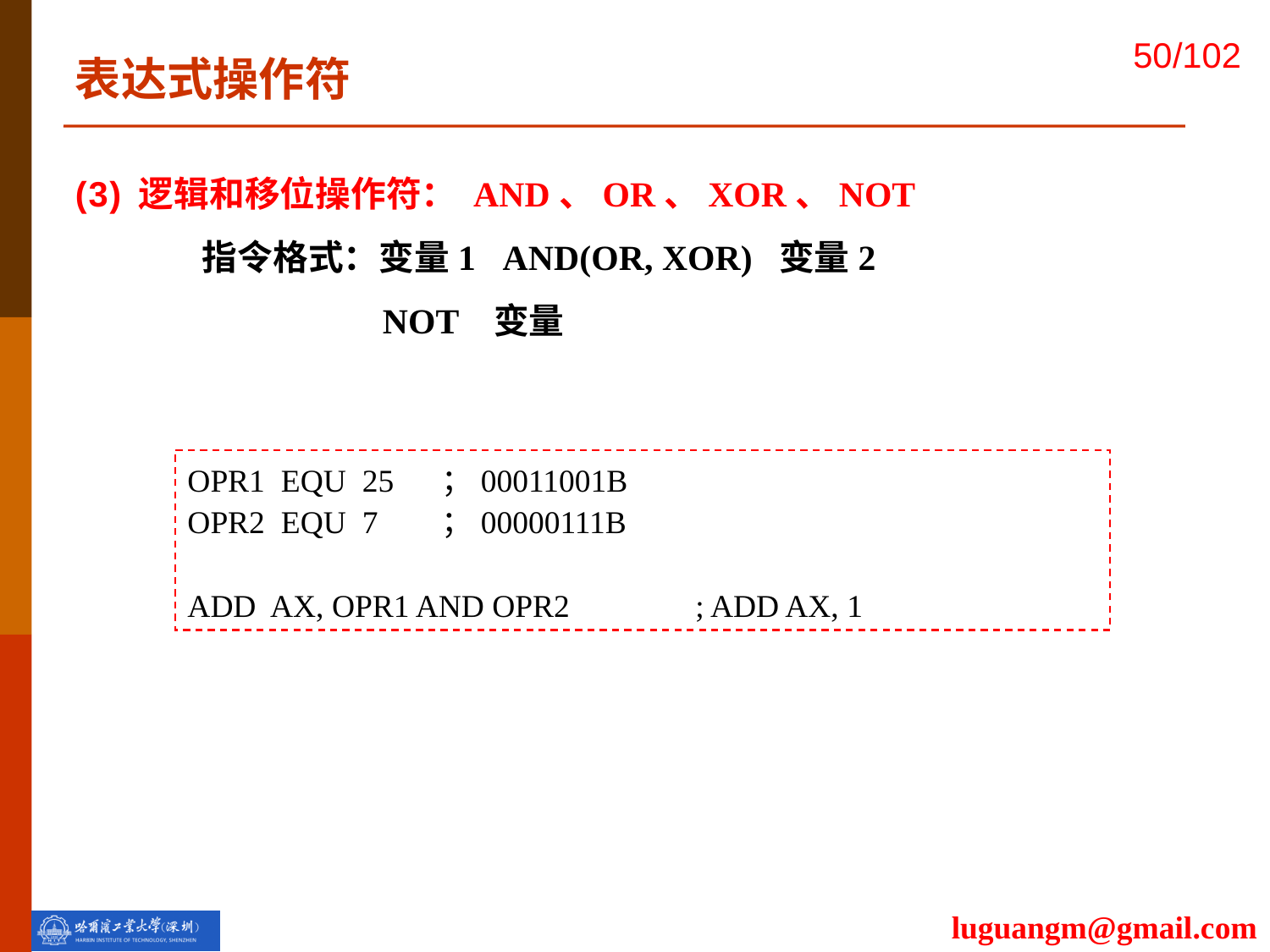

表达式操作符
逻辑和移位操作符： AND、OR、XOR、NOT
	指令格式：变量1   AND(OR, XOR)  变量2
		      NOT   变量
OPR1  EQU  25	；00011001B
OPR2  EQU  7   	；00000111B

ADD  AX, OPR1 AND OPR2	; ADD AX, 1